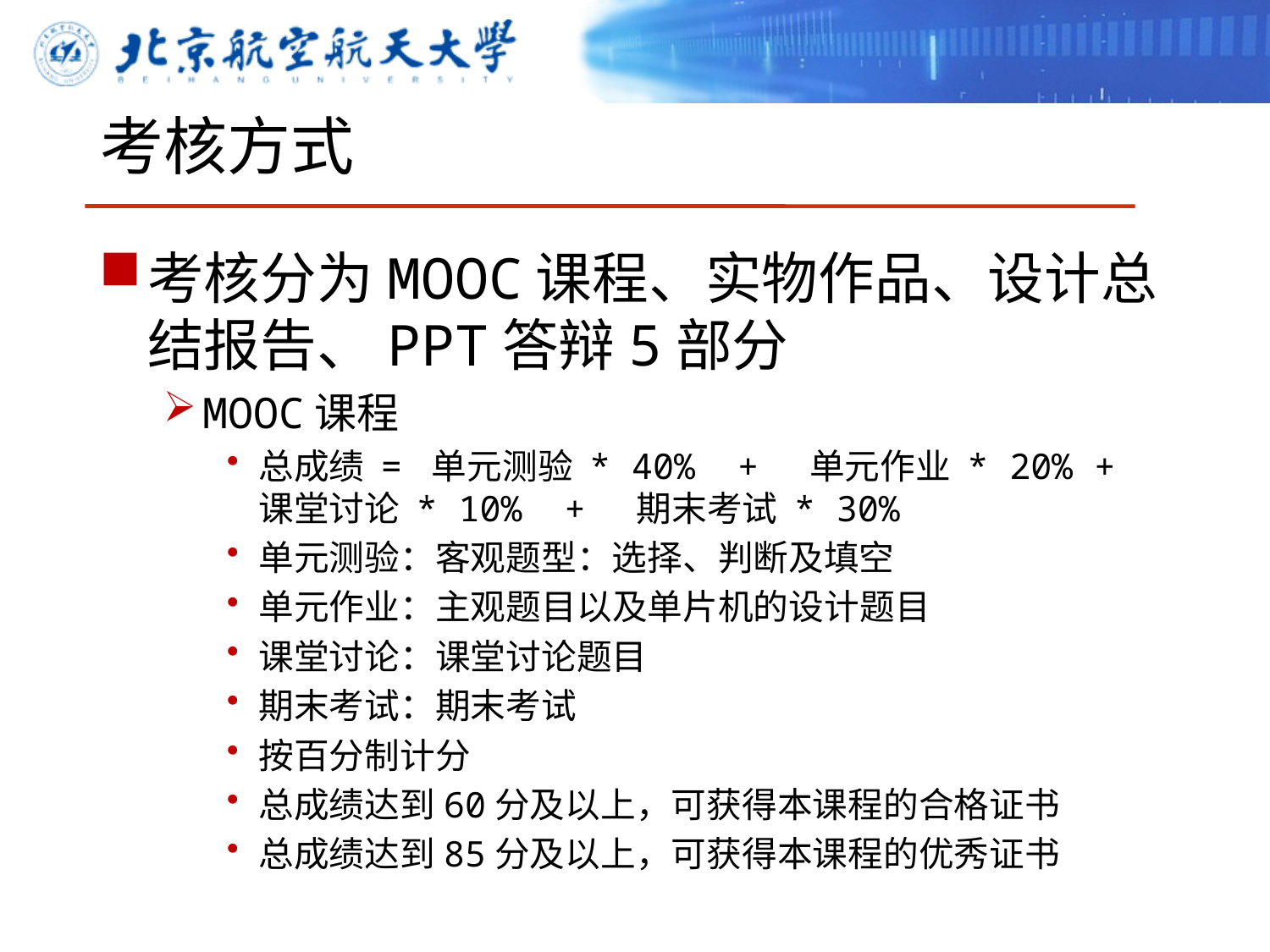

# 考核方式
考核分为MOOC课程、实物作品、设计总结报告、PPT答辩5部分
MOOC课程
总成绩 = 单元测验 * 4​0%  +  单元作业 * 20% + 课堂讨论 * 10%  +  期末考试 * 30%
单元测验：客观题型：选择、判断及填空
单元作业：主观题目以及单片机的设计题目
课堂讨论：课堂讨论题目
期末考试：期末考试
按百分制计分
总成绩达到60分及以上，可获得本课程的合格证书
总成绩达到85分及以上，可获得本课程的优秀证书